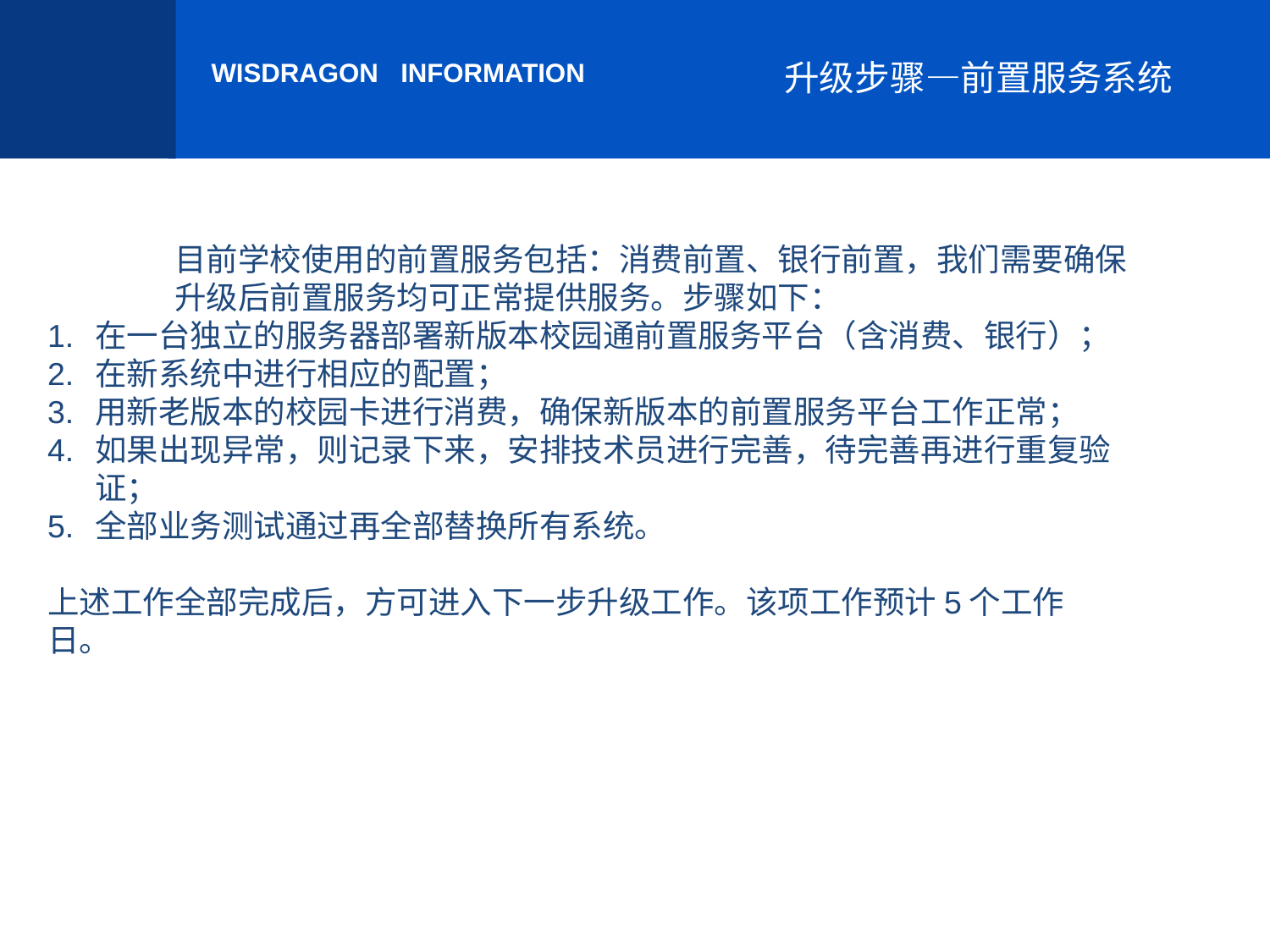

升级步骤—前置服务系统

目前学校使用的前置服务包括：消费前置、银行前置，我们需要确保升级后前置服务均可正常提供服务。步骤如下：
在一台独立的服务器部署新版本校园通前置服务平台（含消费、银行）；
在新系统中进行相应的配置；
用新老版本的校园卡进行消费，确保新版本的前置服务平台工作正常；
如果出现异常，则记录下来，安排技术员进行完善，待完善再进行重复验证；
全部业务测试通过再全部替换所有系统。

上述工作全部完成后，方可进入下一步升级工作。该项工作预计5个工作日。